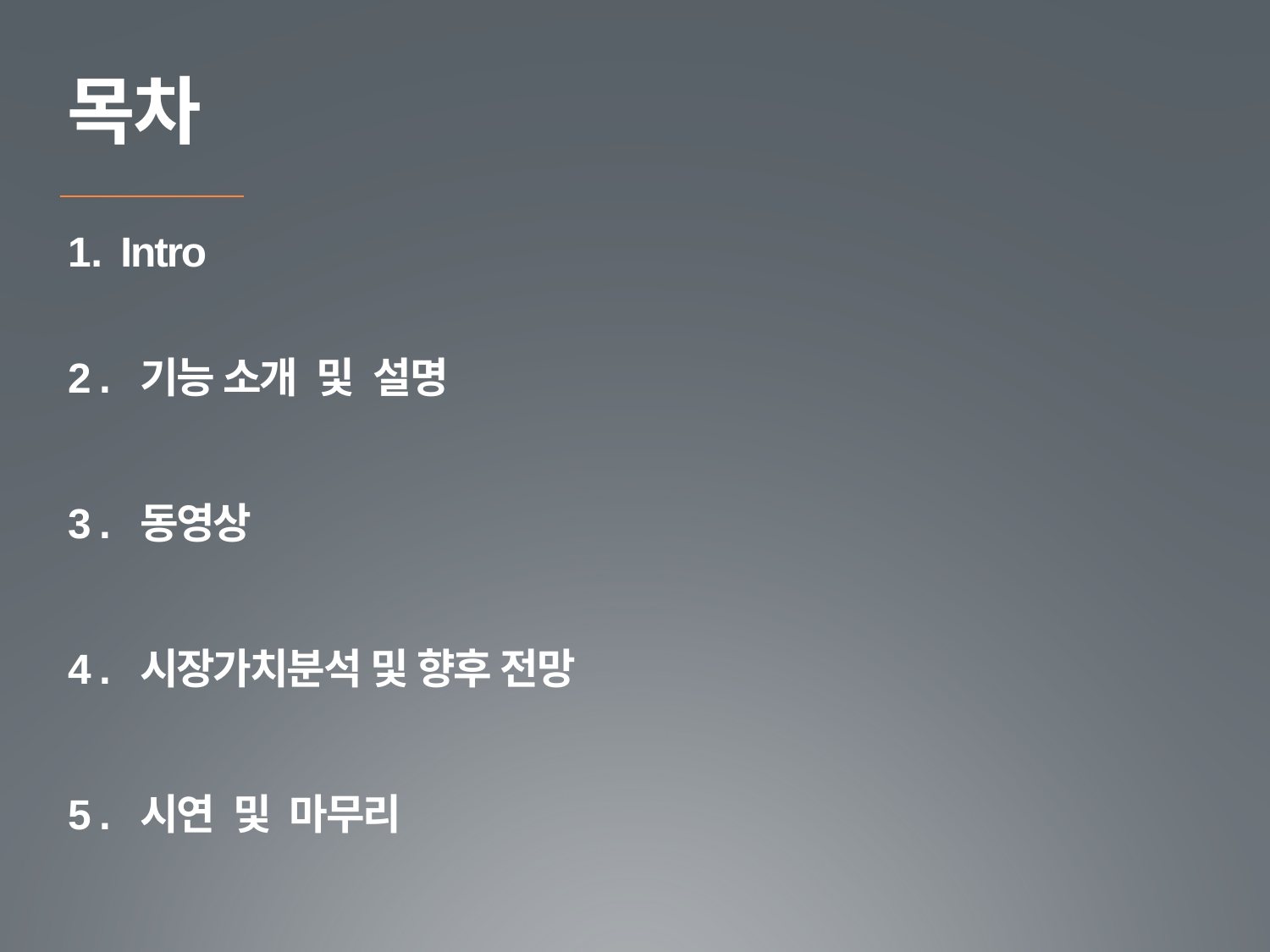

목차
1.  Intro
2 .  기능 소개  및  설명
3 .  동영상
4 .  시장가치분석 및 향후 전망
5 .  시연  및  마무리